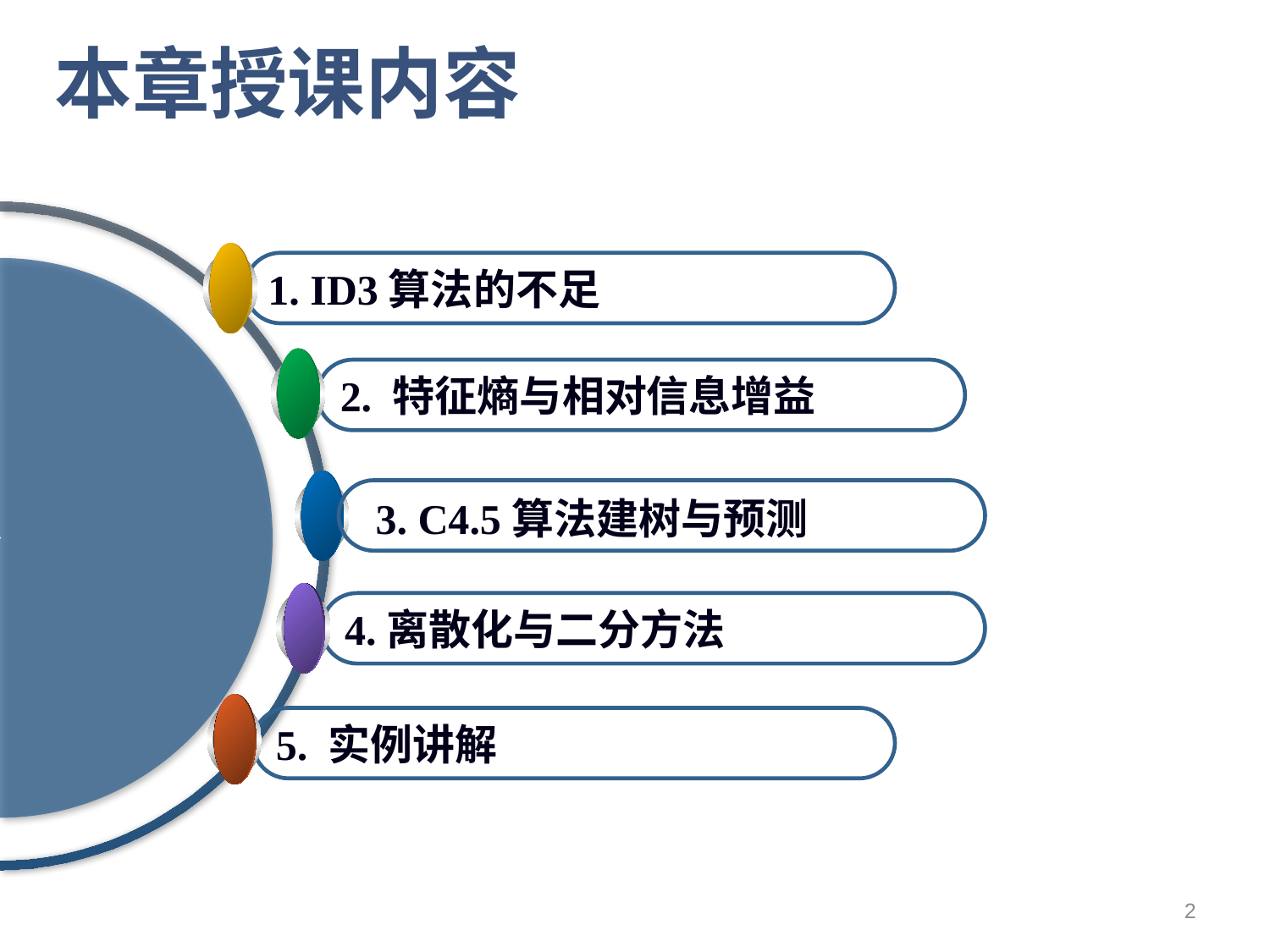

# 本章授课内容

1. ID3算法的不足

2. 特征熵与相对信息增益

3. C4.5算法建树与预测

4.离散化与二分方法

5. 实例讲解